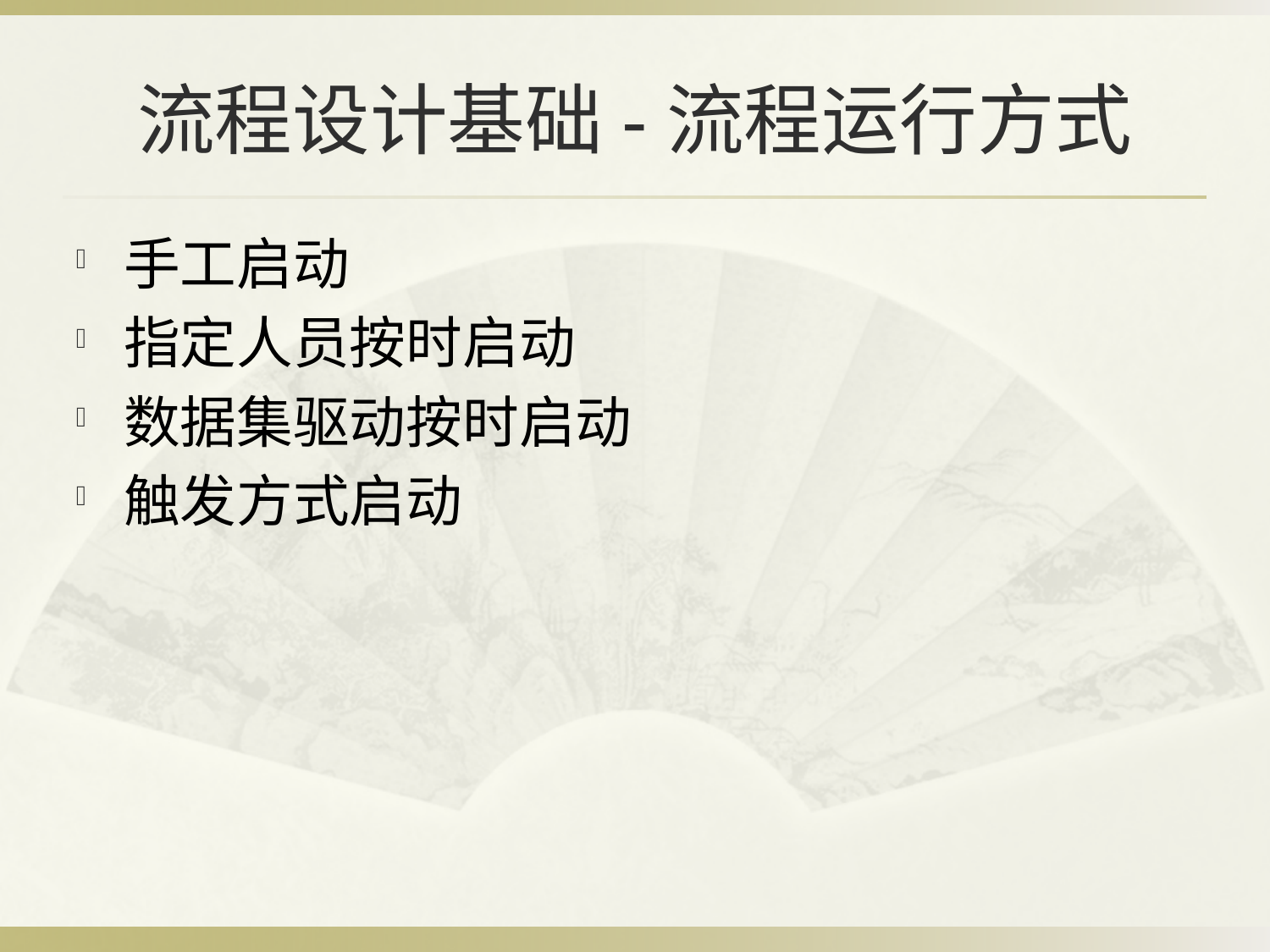

# 流程设计基础-流程运行方式
手工启动
指定人员按时启动
数据集驱动按时启动
触发方式启动